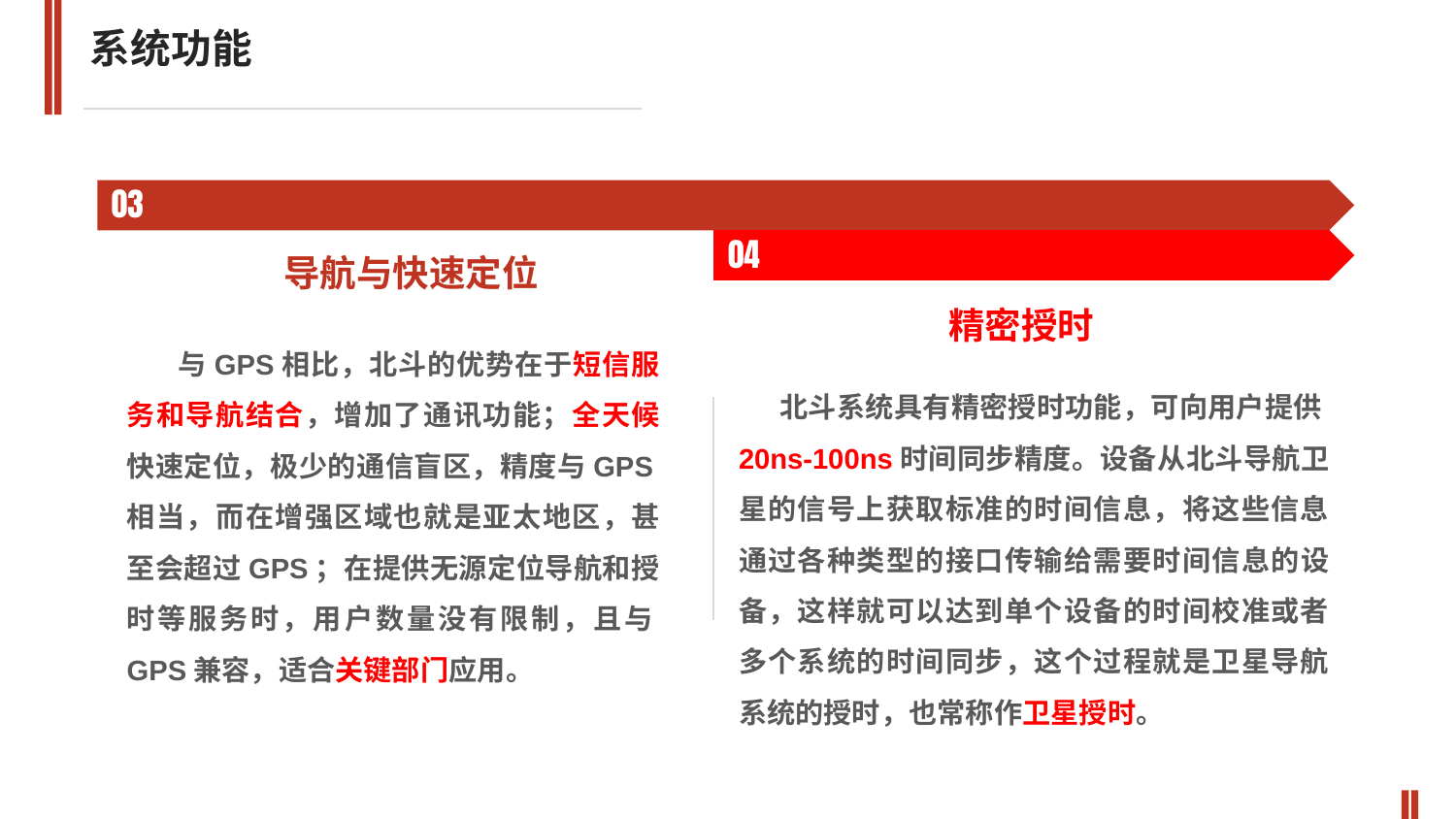

系统功能
03
04
导航与快速定位
精密授时
      与GPS相比，北斗的优势在于短信服务和导航结合，增加了通讯功能；全天候快速定位，极少的通信盲区，精度与GPS相当，而在增强区域也就是亚太地区，甚至会超过GPS；在提供无源定位导航和授时等服务时，用户数量没有限制，且与GPS兼容，适合关键部门应用。
     北斗系统具有精密授时功能，可向用户提供20ns-100ns时间同步精度。设备从北斗导航卫星的信号上获取标准的时间信息，将这些信息通过各种类型的接口传输给需要时间信息的设备，这样就可以达到单个设备的时间校准或者多个系统的时间同步，这个过程就是卫星导航系统的授时，也常称作卫星授时。